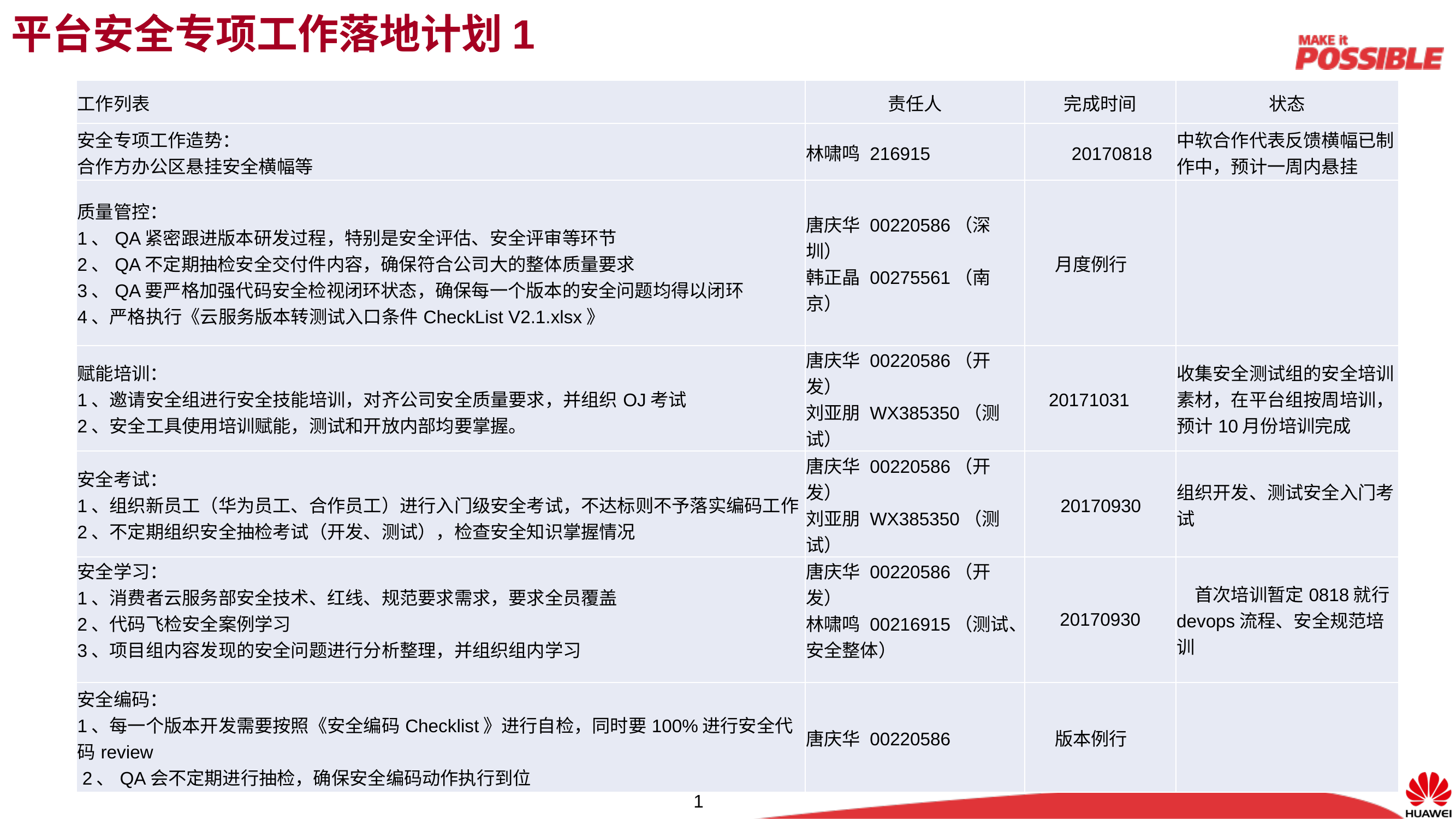

平台安全专项工作落地计划1
| 工作列表 | 责任人 | 完成时间 | 状态 |
| --- | --- | --- | --- |
| 安全专项工作造势： 合作方办公区悬挂安全横幅等 | 林啸鸣 216915 | 20170818 | 中软合作代表反馈横幅已制作中，预计一周内悬挂 |
| 质量管控： 1、QA紧密跟进版本研发过程，特别是安全评估、安全评审等环节 2、QA不定期抽检安全交付件内容，确保符合公司大的整体质量要求 3、QA要严格加强代码安全检视闭环状态，确保每一个版本的安全问题均得以闭环 4、严格执行《云服务版本转测试入口条件CheckList V2.1.xlsx》 | 唐庆华 00220586（深圳） 韩正晶 00275561（南京） | 月度例行 |  |
| 赋能培训： 1、邀请安全组进行安全技能培训，对齐公司安全质量要求，并组织OJ考试 2、安全工具使用培训赋能，测试和开放内部均要掌握。 | 唐庆华 00220586（开发） 刘亚朋 WX385350（测试） | 20171031 | 收集安全测试组的安全培训素材，在平台组按周培训，预计10月份培训完成 |
| 安全考试： 1、组织新员工（华为员工、合作员工）进行入门级安全考试，不达标则不予落实编码工作 2、不定期组织安全抽检考试（开发、测试），检查安全知识掌握情况 | 唐庆华 00220586（开发） 刘亚朋 WX385350（测试） | 20170930 | 组织开发、测试安全入门考试 |
| 安全学习： 1、消费者云服务部安全技术、红线、规范要求需求，要求全员覆盖 2、代码飞检安全案例学习 3、项目组内容发现的安全问题进行分析整理，并组织组内学习 | 唐庆华 00220586（开发） 林啸鸣 00216915（测试、安全整体） | 20170930 | 首次培训暂定0818就行devops流程、安全规范培训 |
| 安全编码： 1、每一个版本开发需要按照《安全编码Checklist》进行自检，同时要100%进行安全代码review 2、QA会不定期进行抽检，确保安全编码动作执行到位 | 唐庆华 00220586 | 版本例行 |  |